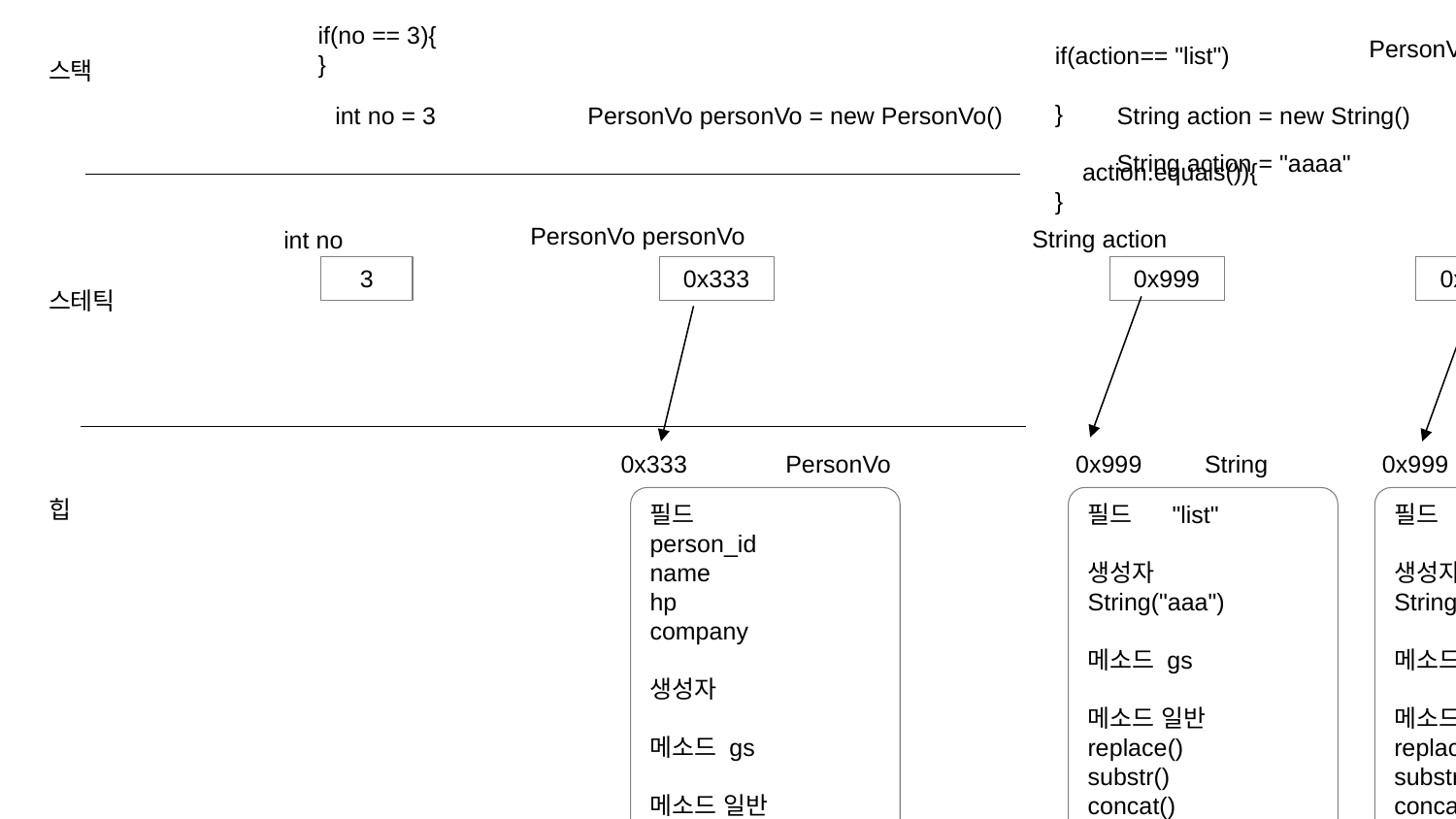

String action = "list"

if(no == 3){
}

PersonVo
필드
person_id
name
hp
company

생성자

메소드 gs

메소드 일반
toString()
if(action== "list")

}

    action.equals()){
}

스택
int no = 3
PersonVo personVo = new PersonVo()
String action = new String()
String action = "aaaa"
PersonVo personVo
String action
int no
3
0x333
0x999
0x999
스테틱
0x333
PersonVo
0x999
String
0x999
힙
필드
person_id
name
hp
company

생성자

메소드 gs

메소드 일반
toString()
필드     "list"

생성자
String("aaa")

메소드 gs

메소드 일반
replace()
substr()
concat()

toString()
equals()

필드     "list"

생성자
String("aaa")

메소드 gs

메소드 일반
replace()
substr()
concat()

toString()
equals()

String
필드

생성자
String("aaa")

메소드 gs

메소드 일반
replace()
substr()
concat()

toString()
equals()